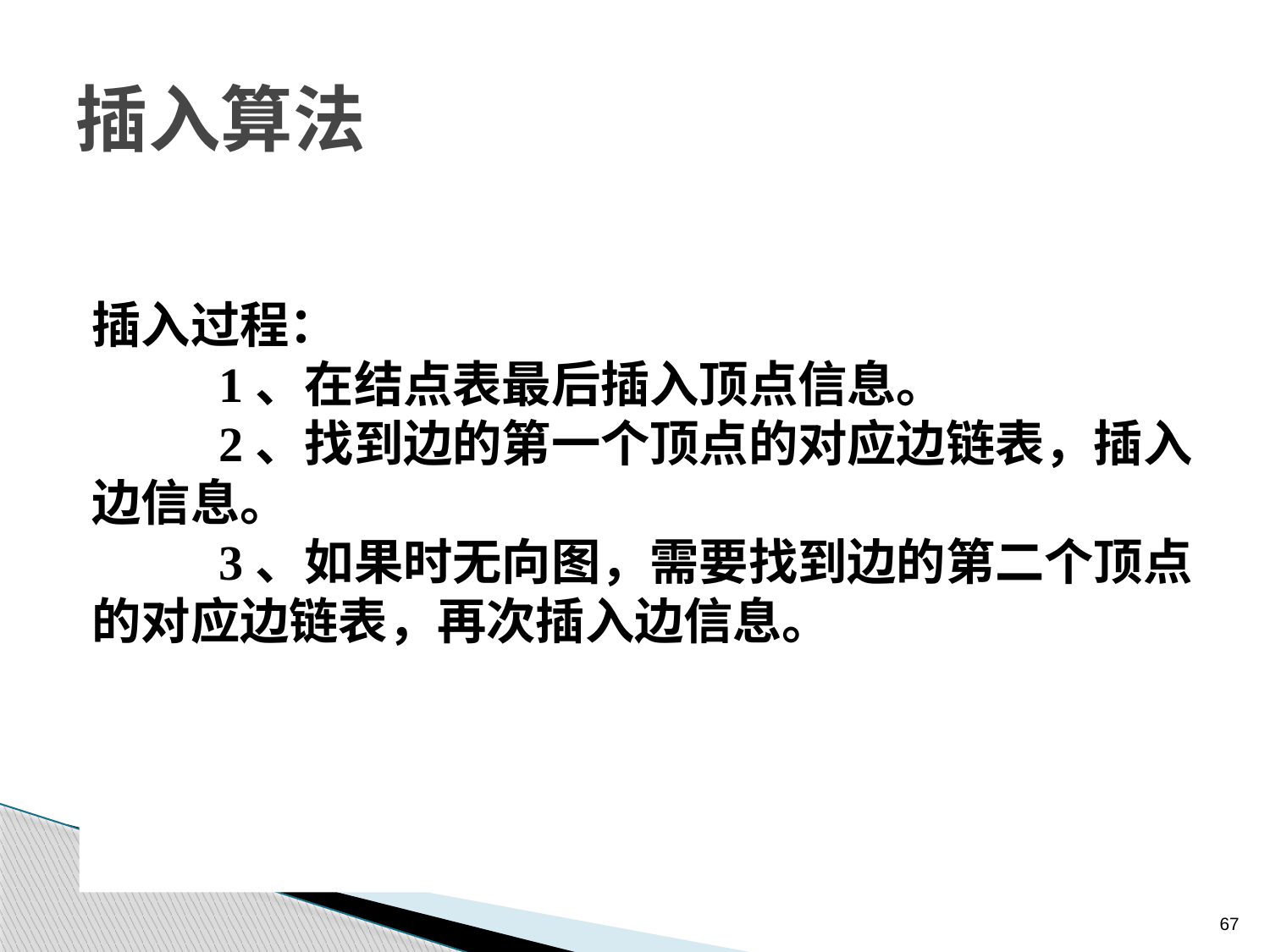

# 插入算法

插入过程：
	1、在结点表最后插入顶点信息。
	2、找到边的第一个顶点的对应边链表，插入边信息。
	3、如果时无向图，需要找到边的第二个顶点的对应边链表，再次插入边信息。

67